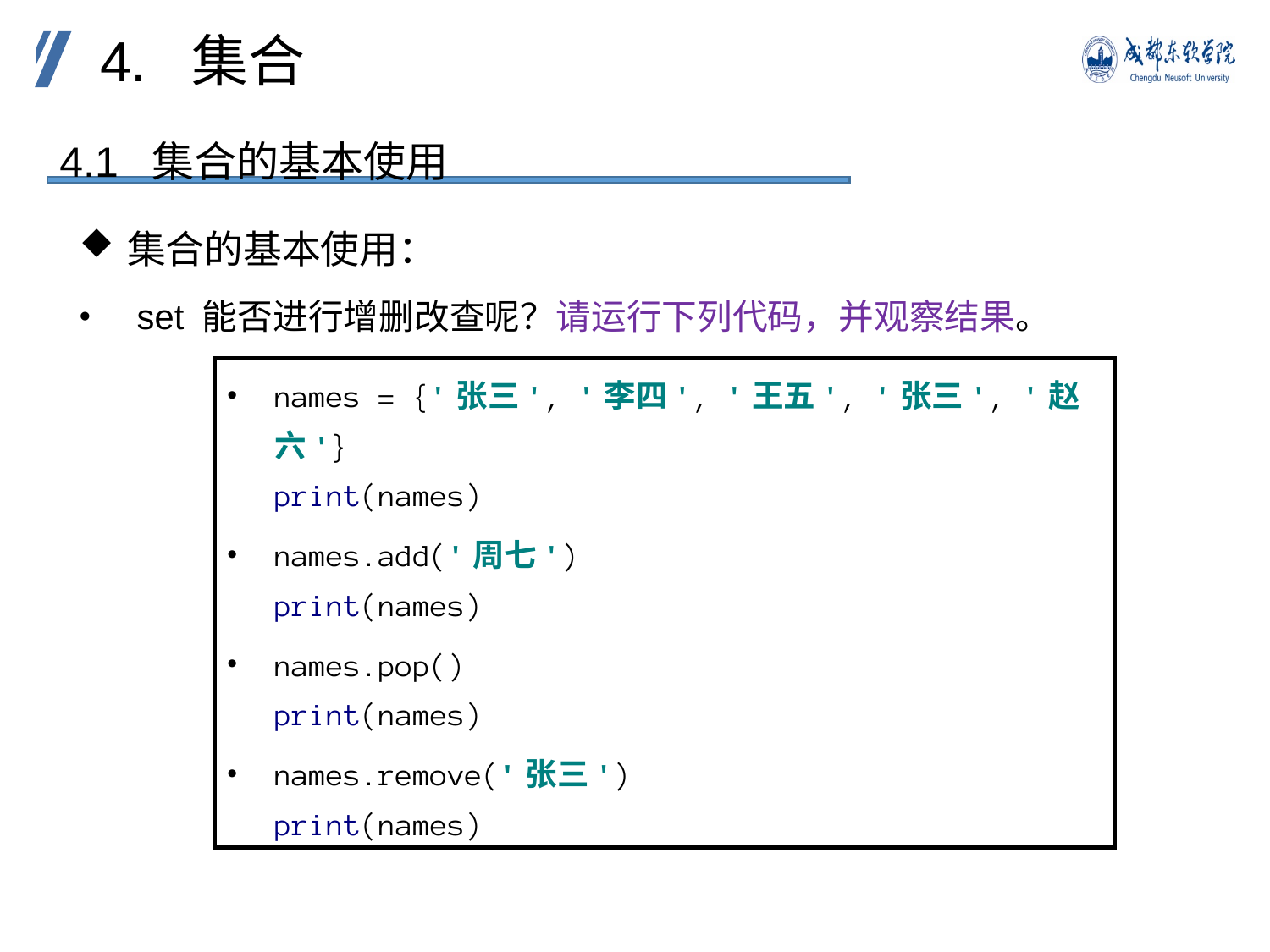

4.  集合
4.1  集合的基本使用

集合的基本使用：
 set 能否进行增删改查呢？请运行下列代码，并观察结果。

names = {'张三', '李四', '王五', '张三', '赵六'}
print(names)
names.add('周七')
print(names)
names.pop()
print(names)
names.remove('张三')
print(names)